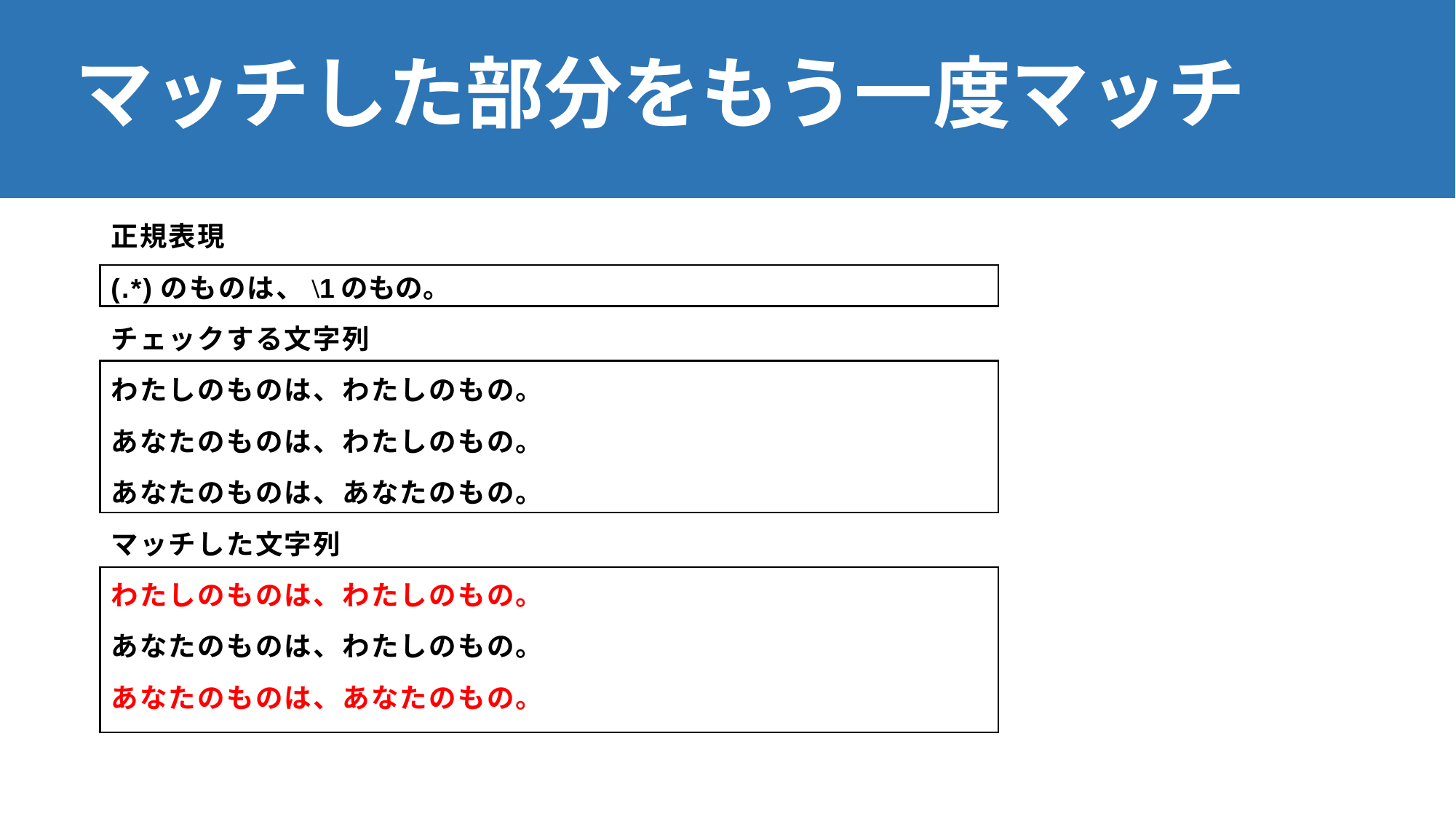

# マッチした部分をもう一度マッチ
正規表現
(.*)のものは、\1のもの。
チェックする文字列
わたしのものは、わたしのもの。
あなたのものは、わたしのもの。
あなたのものは、あなたのもの。
マッチした文字列
わたしのものは、わたしのもの。
あなたのものは、わたしのもの。
あなたのものは、あなたのもの。